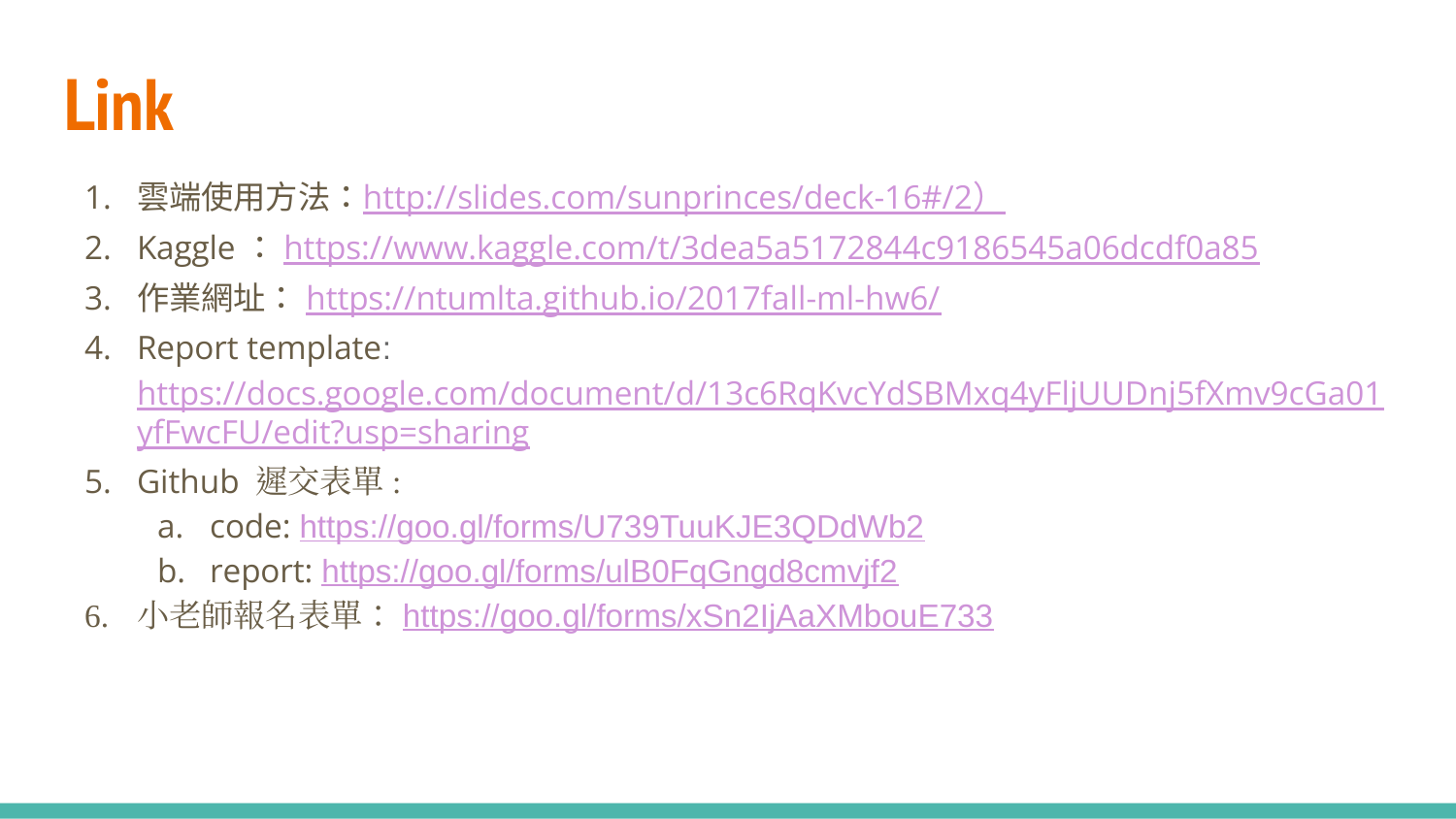

# Link

雲端使用方法：http://slides.com/sunprinces/deck-16#/2）
Kaggle：https://www.kaggle.com/t/3dea5a5172844c9186545a06dcdf0a85
作業網址：https://ntumlta.github.io/2017fall-ml-hw6/
Report template: https://docs.google.com/document/d/13c6RqKvcYdSBMxq4yFljUUDnj5fXmv9cGa01yfFwcFU/edit?usp=sharing
Github 遲交表單:
code: https://goo.gl/forms/U739TuuKJE3QDdWb2
report: https://goo.gl/forms/ulB0FqGngd8cmvjf2
小老師報名表單：https://goo.gl/forms/xSn2IjAaXMbouE733